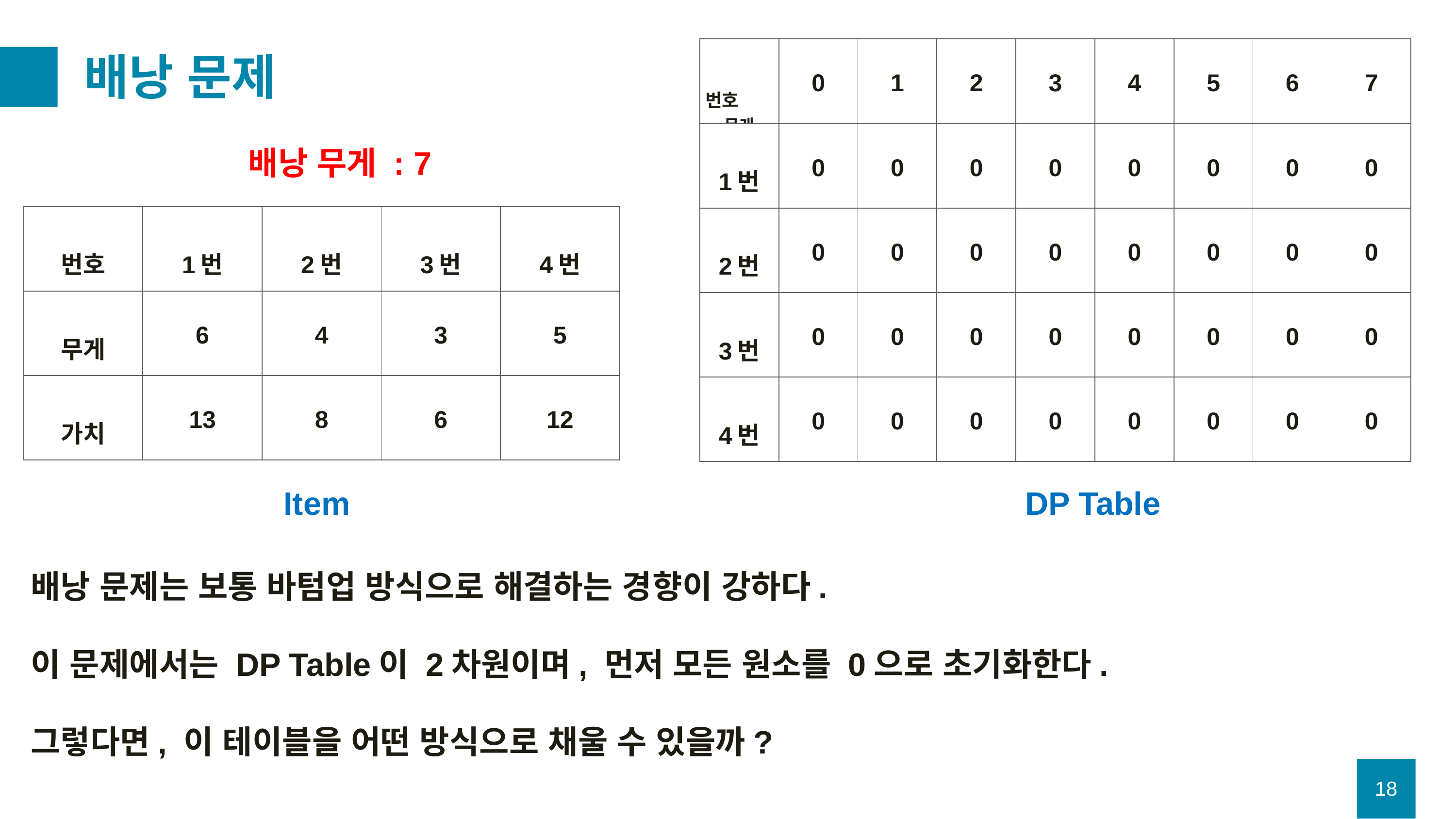

# 배낭 문제
| 무게 | 0 | 1 | 2 | 3 | 4 | 5 | 6 | 7 |
| --- | --- | --- | --- | --- | --- | --- | --- | --- |
| 1번 | 0 | 0 | 0 | 0 | 0 | 0 | 0 | 0 |
| 2번 | 0 | 0 | 0 | 0 | 0 | 0 | 0 | 0 |
| 3번 | 0 | 0 | 0 | 0 | 0 | 0 | 0 | 0 |
| 4번 | 0 | 0 | 0 | 0 | 0 | 0 | 0 | 0 |
번호
배낭 무게 : 7
| 번호 | 1번 | 2번 | 3번 | 4번 |
| --- | --- | --- | --- | --- |
| 무게 | 6 | 4 | 3 | 5 |
| 가치 | 13 | 8 | 6 | 12 |
DP Table
Item
배낭 문제는 보통 바텀업 방식으로 해결하는 경향이 강하다.

이 문제에서는 DP Table이 2차원이며, 먼저 모든 원소를 0으로 초기화한다.

그렇다면, 이 테이블을 어떤 방식으로 채울 수 있을까?
18